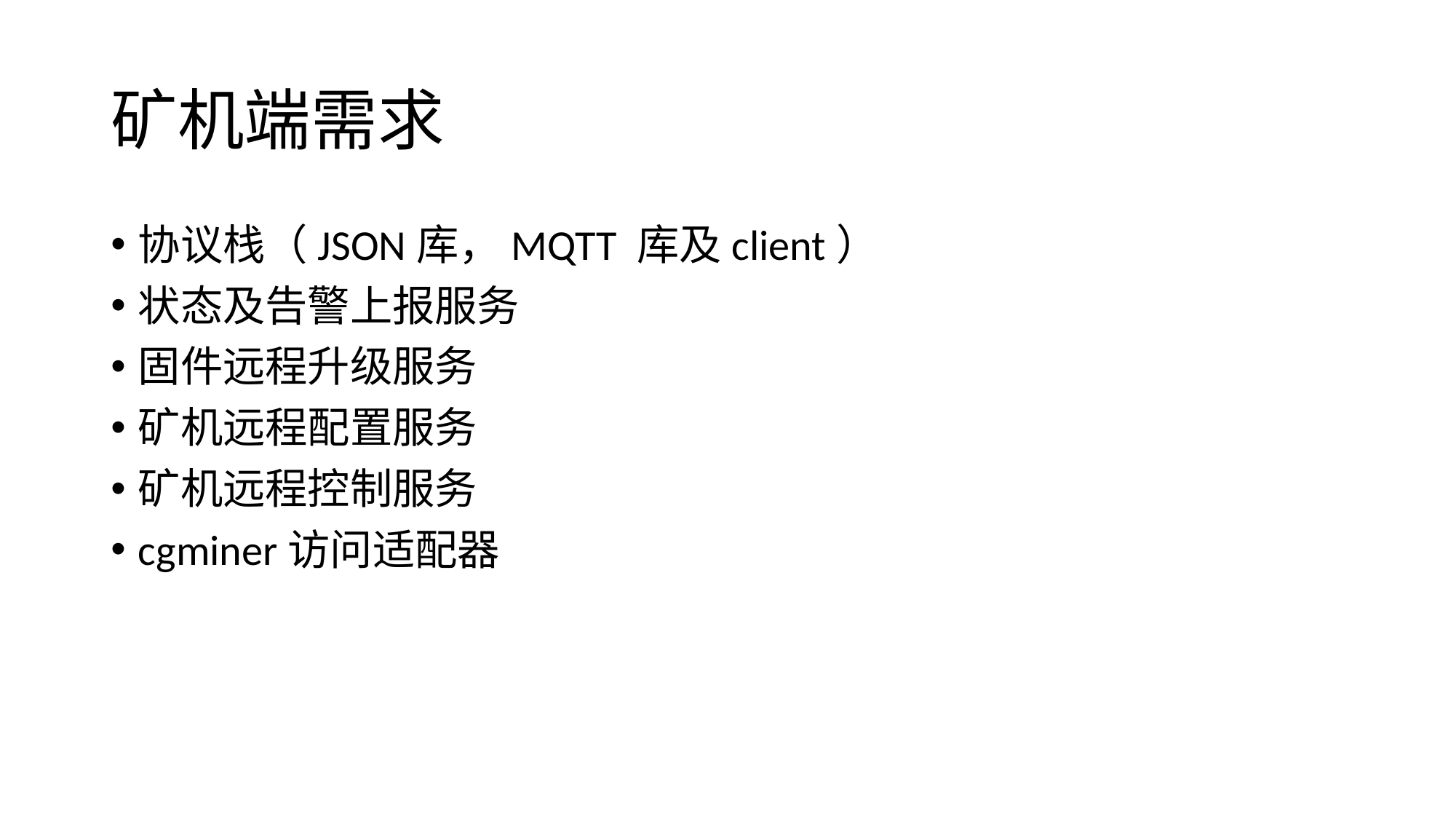

# 矿机端需求
协议栈（JSON库，MQTT 库及client）
状态及告警上报服务
固件远程升级服务
矿机远程配置服务
矿机远程控制服务
cgminer访问适配器